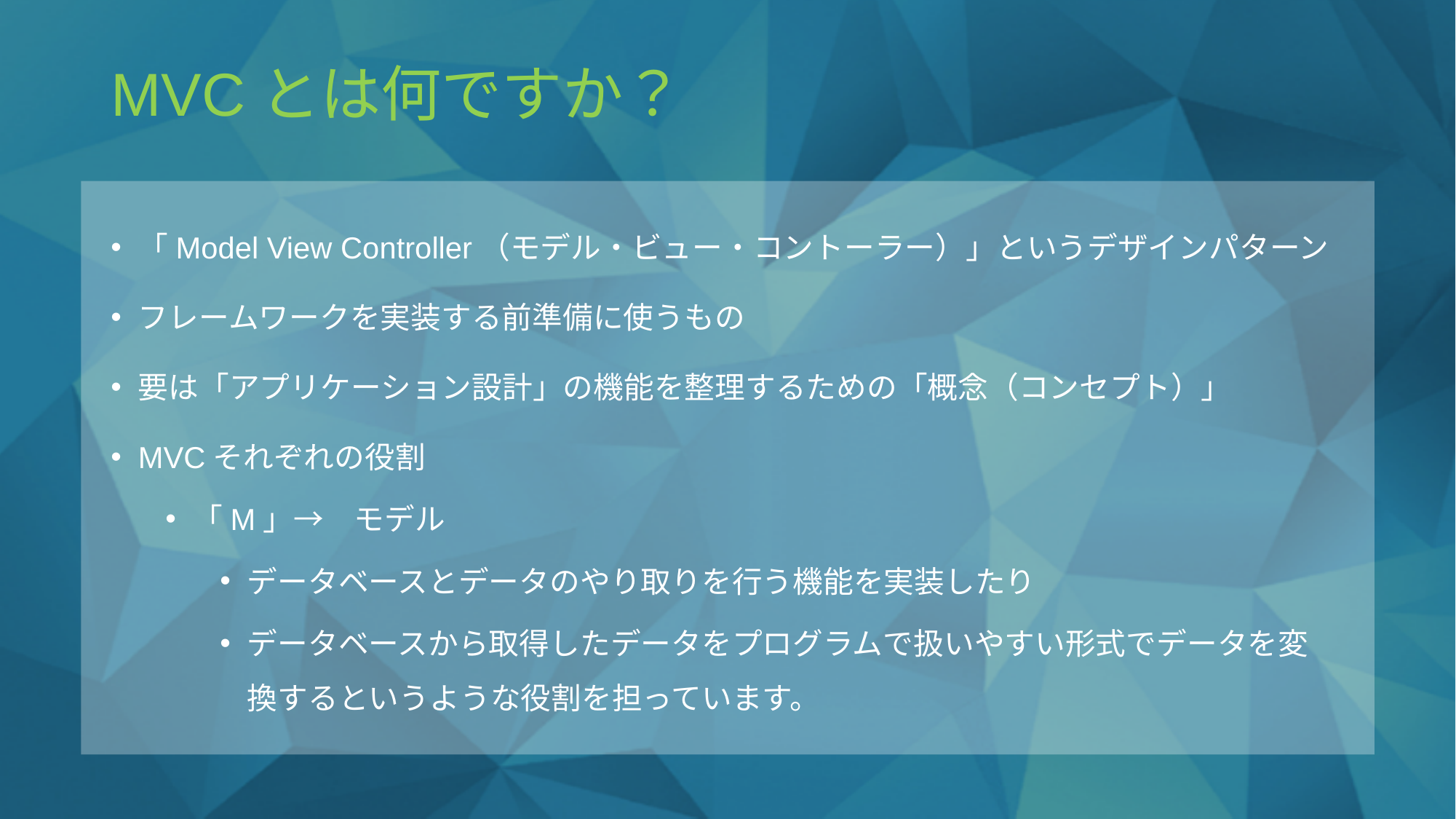

# MVCとは何ですか？
「Model View Controller（モデル・ビュー・コントーラー）」というデザインパターン
フレームワークを実装する前準備に使うもの
要は「アプリケーション設計」の機能を整理するための「概念（コンセプト）」
MVCそれぞれの役割
「M」→　モデル
データベースとデータのやり取りを行う機能を実装したり
データベースから取得したデータをプログラムで扱いやすい形式でデータを変換するというような役割を担っています。